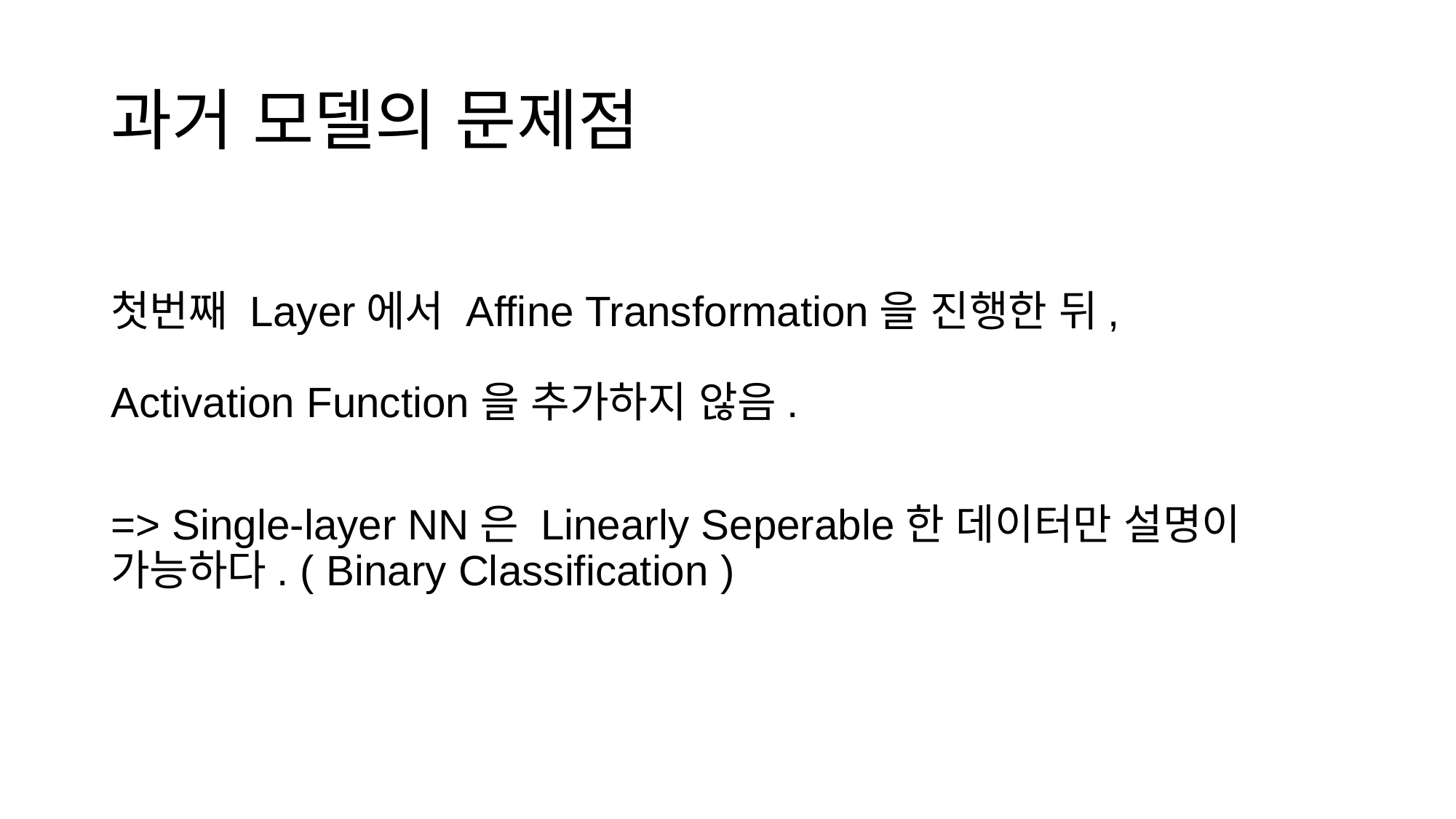

# 과거 모델의 문제점

첫번째 Layer에서 Affine Transformation을 진행한 뒤,
Activation Function을 추가하지 않음.

=> Single-layer NN은 Linearly Seperable한 데이터만 설명이 가능하다. ( Binary Classification )